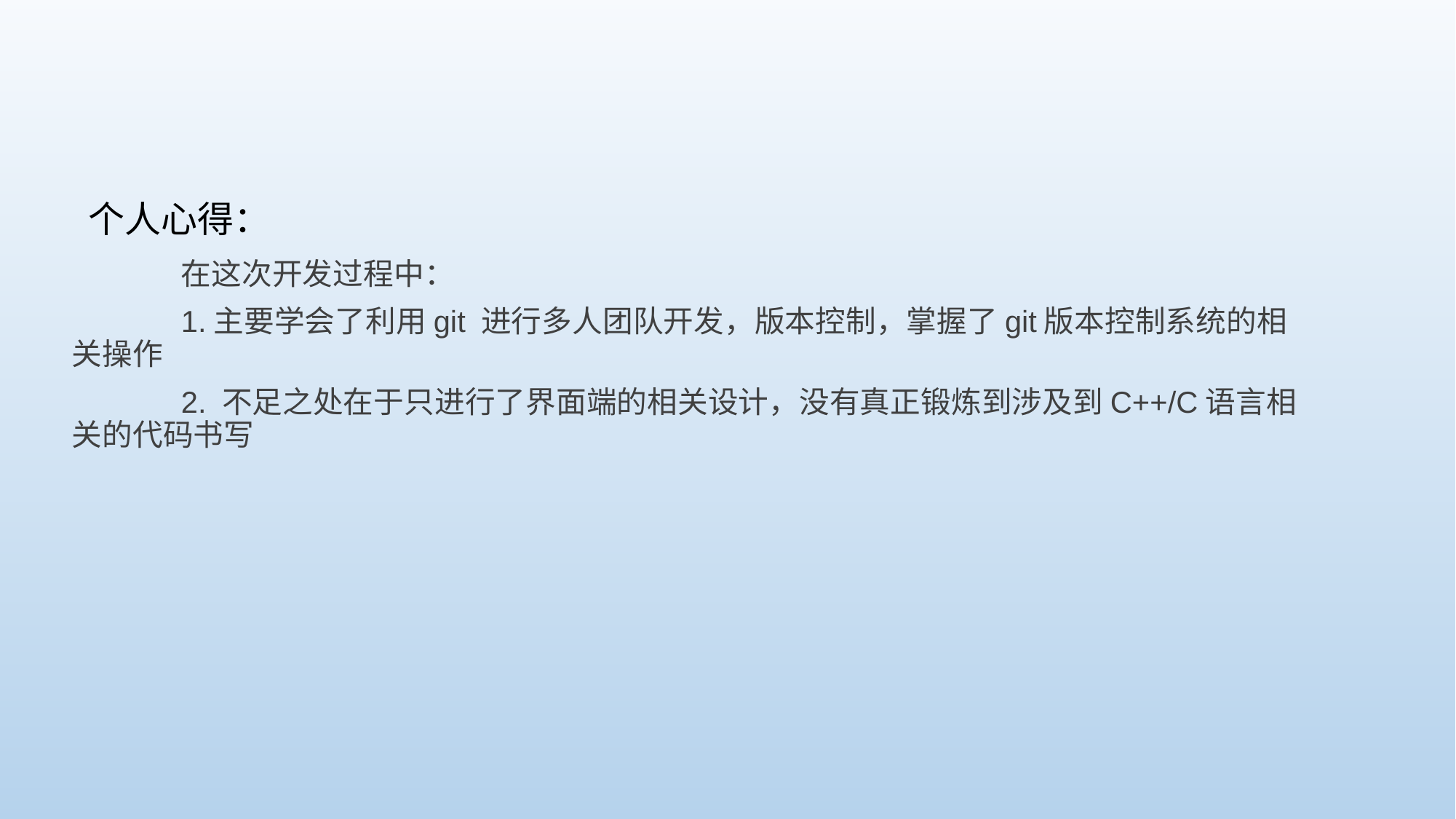

个人心得：
	在这次开发过程中：
	1.主要学会了利用git 进行多人团队开发，版本控制，掌握了git版本控制系统的相关操作
	2. 不足之处在于只进行了界面端的相关设计，没有真正锻炼到涉及到C++/C语言相关的代码书写